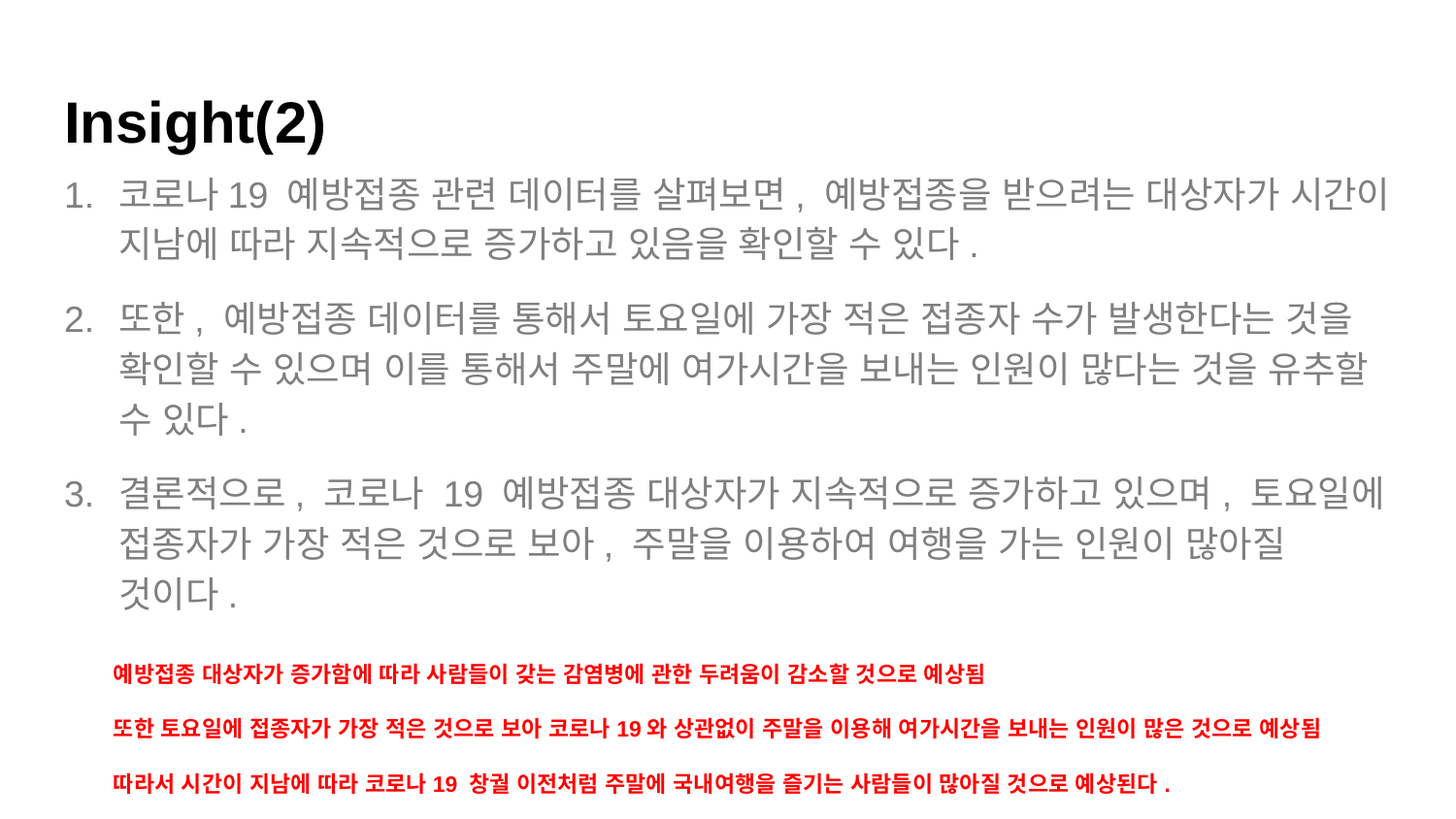

# Insight(2)
코로나19 예방접종 관련 데이터를 살펴보면, 예방접종을 받으려는 대상자가 시간이 지남에 따라 지속적으로 증가하고 있음을 확인할 수 있다.
또한, 예방접종 데이터를 통해서 토요일에 가장 적은 접종자 수가 발생한다는 것을 확인할 수 있으며 이를 통해서 주말에 여가시간을 보내는 인원이 많다는 것을 유추할 수 있다.
결론적으로, 코로나 19 예방접종 대상자가 지속적으로 증가하고 있으며, 토요일에 접종자가 가장 적은 것으로 보아, 주말을 이용하여 여행을 가는 인원이 많아질 것이다.
예방접종 대상자가 증가함에 따라 사람들이 갖는 감염병에 관한 두려움이 감소할 것으로 예상됨
또한 토요일에 접종자가 가장 적은 것으로 보아 코로나19와 상관없이 주말을 이용해 여가시간을 보내는 인원이 많은 것으로 예상됨
따라서 시간이 지남에 따라 코로나19 창궐 이전처럼 주말에 국내여행을 즐기는 사람들이 많아질 것으로 예상된다.